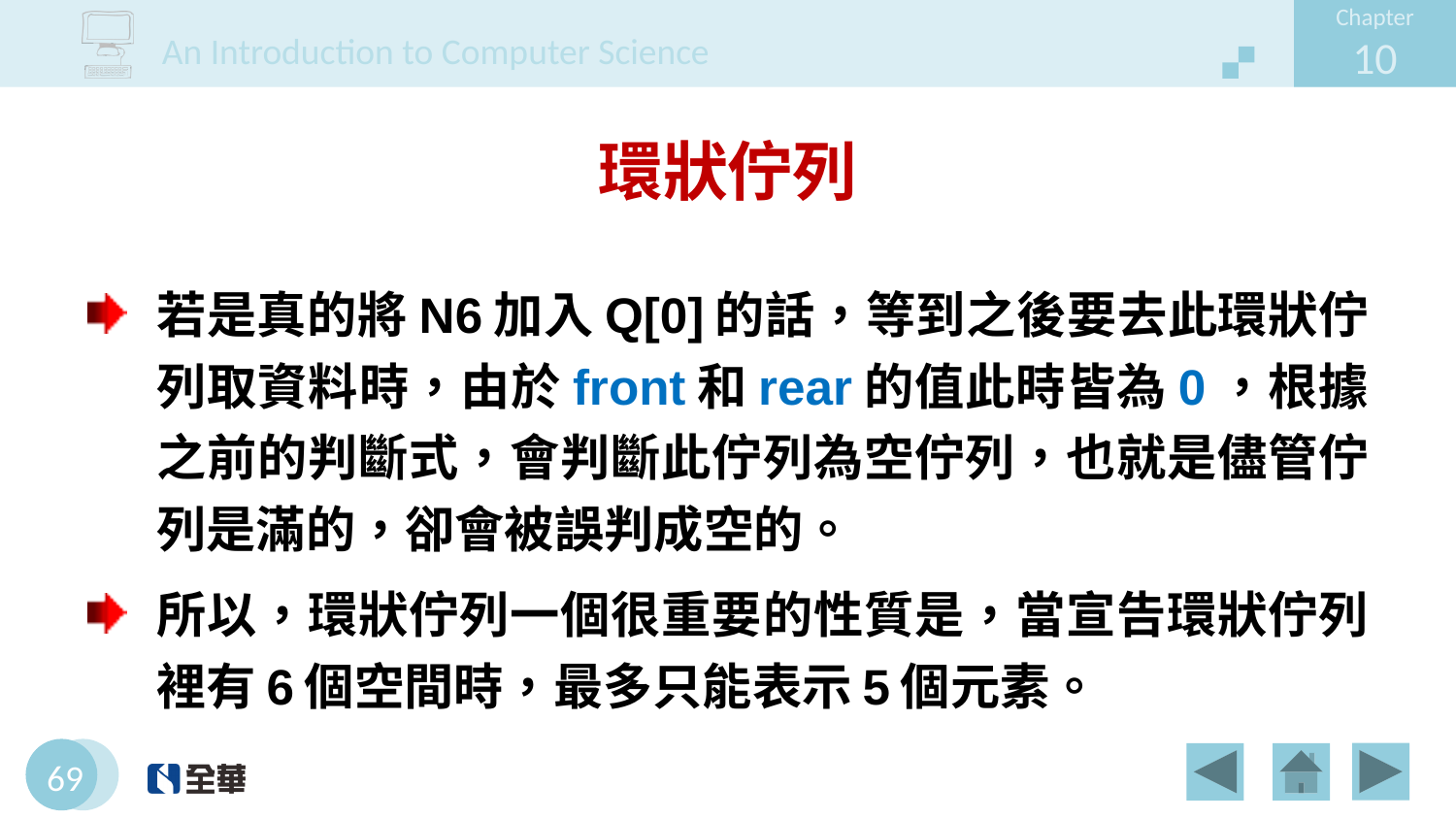

# 環狀佇列
若是真的將N6加入Q[0]的話，等到之後要去此環狀佇列取資料時，由於front和rear的值此時皆為0，根據之前的判斷式，會判斷此佇列為空佇列，也就是儘管佇列是滿的，卻會被誤判成空的。
所以，環狀佇列一個很重要的性質是，當宣告環狀佇列裡有6個空間時，最多只能表示5個元素。